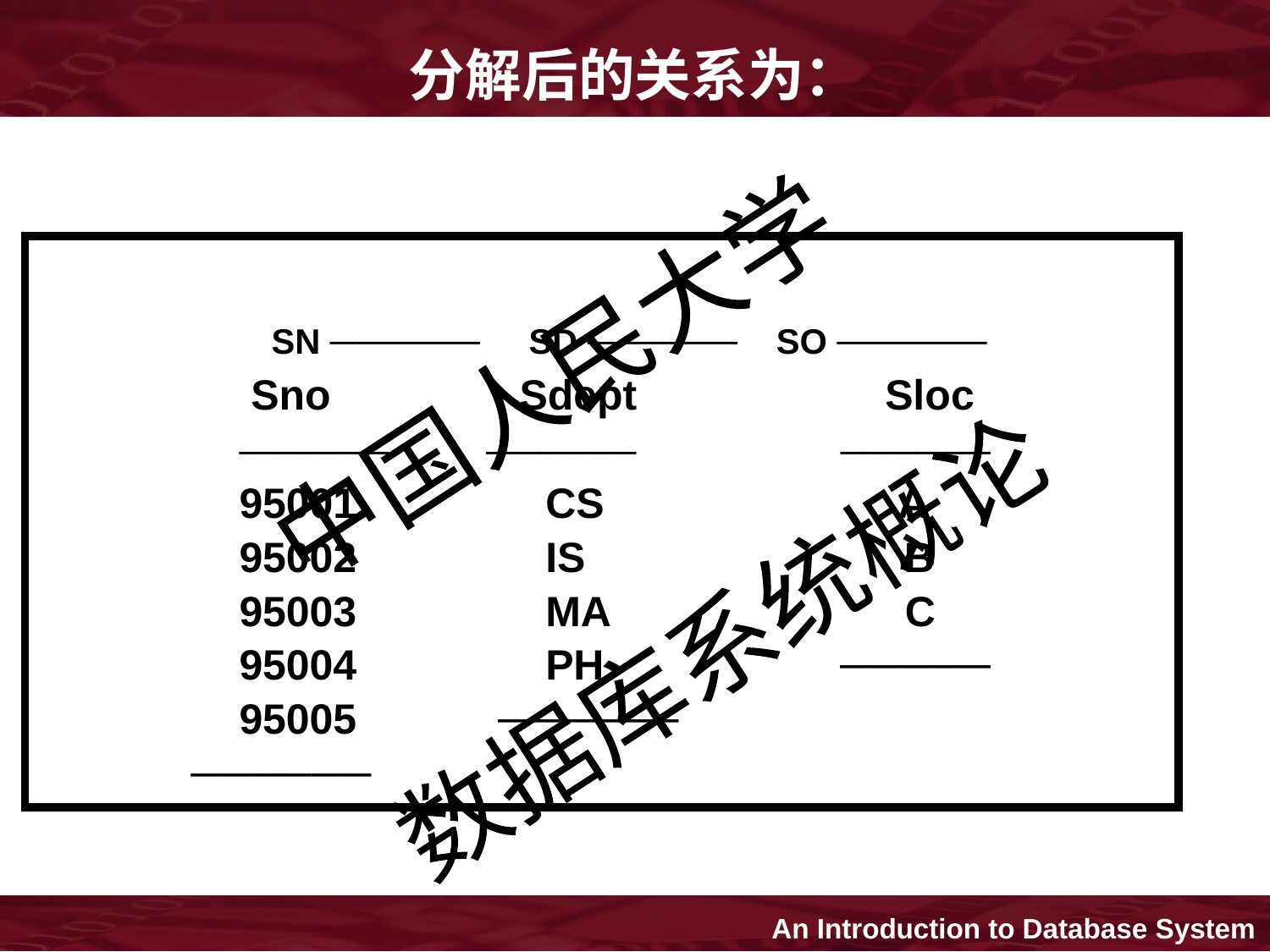

# 分解后的关系为：

                 SN ──────     SD ──────    SO ──────
                  Sno                Sdept                     Sloc
                 ──────          ──────                     ──────
                 95001                CS                         A
                 95002                IS                           B
                 95003                MA                         C
                 95004                PH                    ─────
                 95005            ──────
             ──────